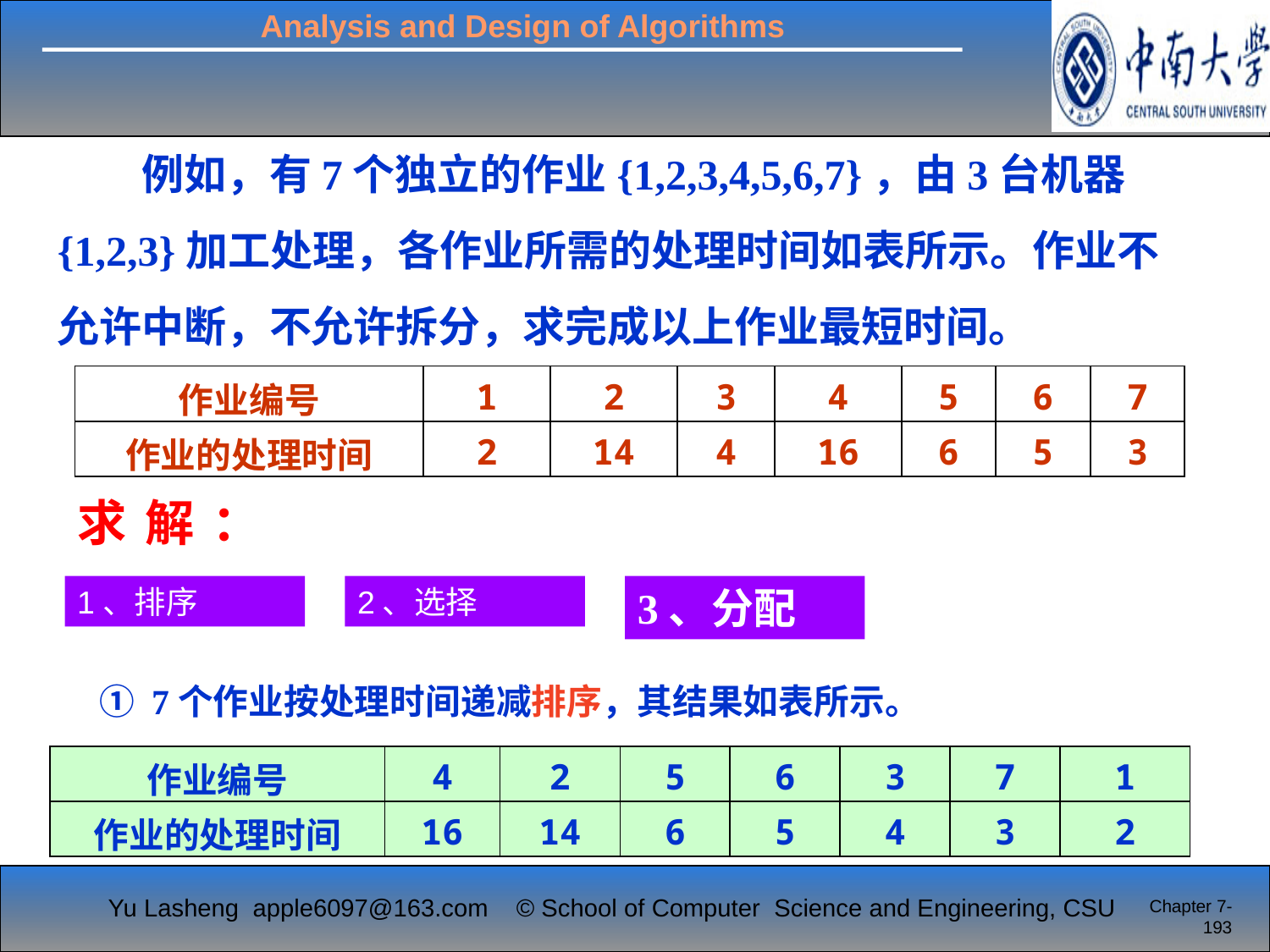

例如，有7个独立的作业{1,2,3,4,5,6,7}，由3台机器{1,2,3}加工处理，各作业所需的处理时间如表所示。作业不允许中断，不允许拆分，求完成以上作业最短时间。
| 作业编号 | 1 | 2 | 3 | 4 | 5 | 6 | 7 |
| --- | --- | --- | --- | --- | --- | --- | --- |
| 作业的处理时间 | 2 | 14 | 4 | 16 | 6 | 5 | 3 |
求解：
3、分配
1、排序
2、选择
　① 7个作业按处理时间递减排序，其结果如表所示。
| 作业编号 | 4 | 2 | 5 | 6 | 3 | 7 | 1 |
| --- | --- | --- | --- | --- | --- | --- | --- |
| 作业的处理时间 | 16 | 14 | 6 | 5 | 4 | 3 | 2 |
Chapter 7-193